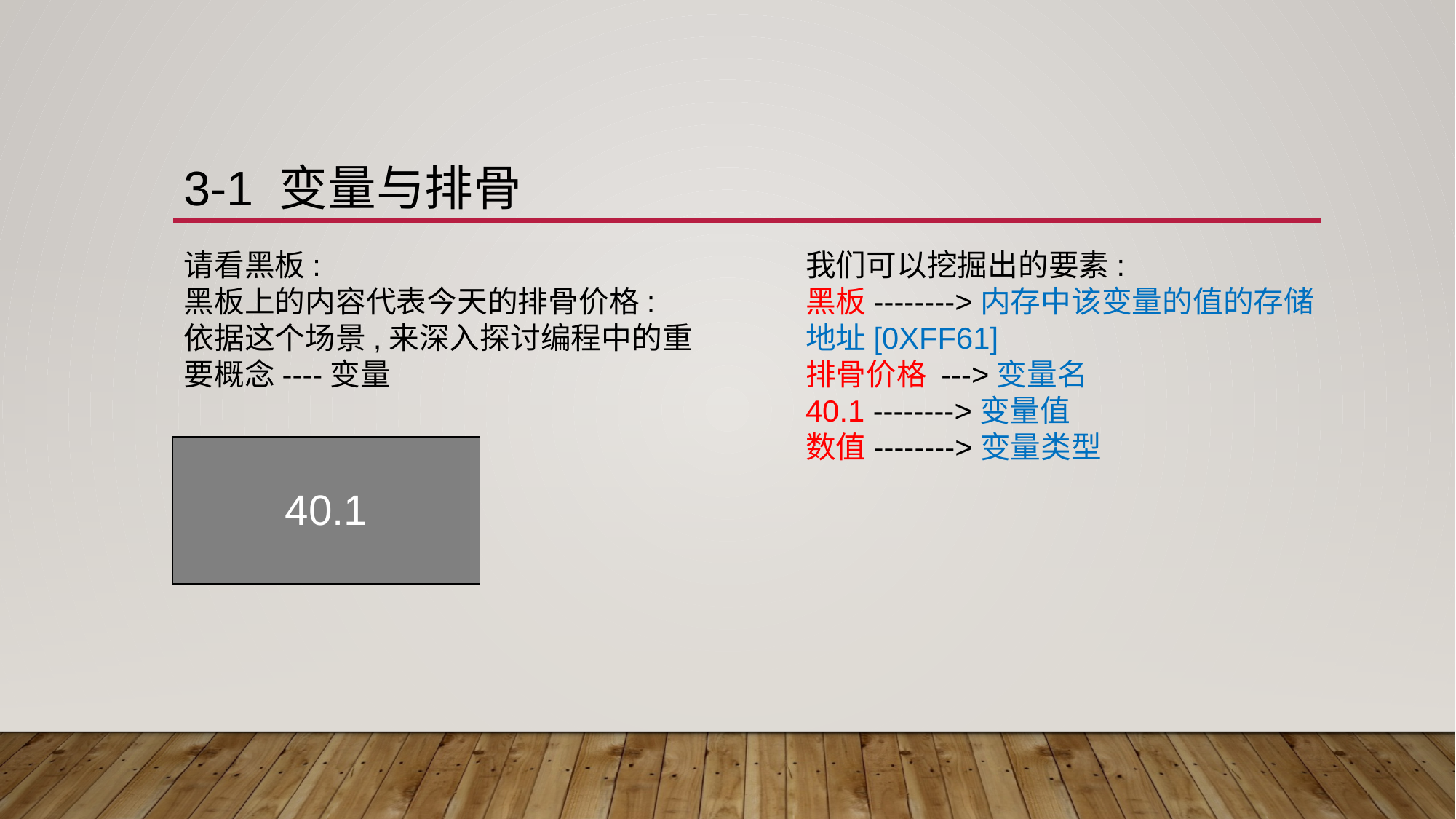

# 3-1 变量与排骨
请看黑板:
黑板上的内容代表今天的排骨价格:
依据这个场景,来深入探讨编程中的重要概念----变量
我们可以挖掘出的要素:
黑板-------->内存中该变量的值的存储地址[0XFF61]
排骨价格 --->变量名
40.1 -------->变量值
数值-------->变量类型
40.1